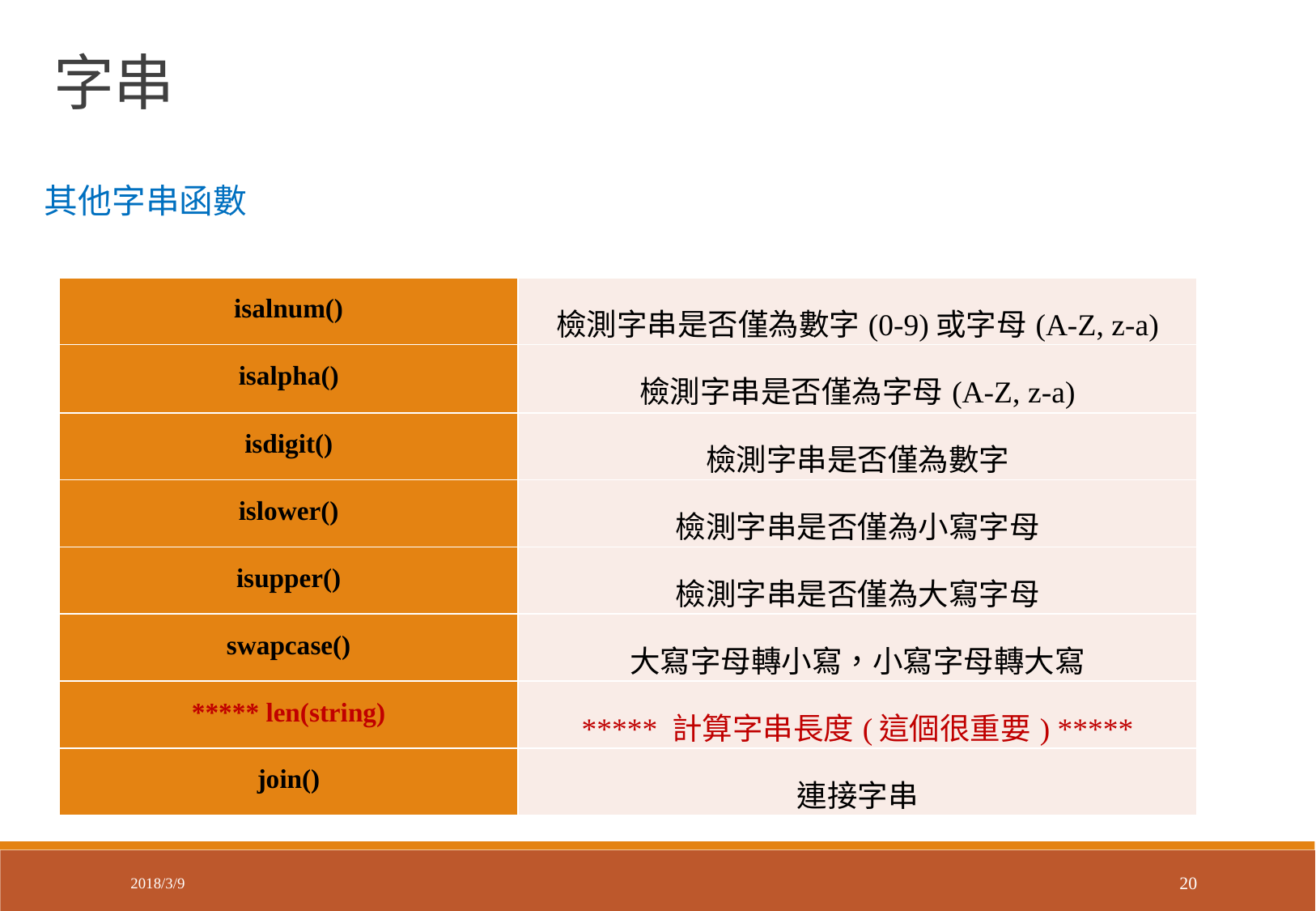

字串

其他字串函數

| isalnum() | 檢測字串是否僅為數字(0-9)或字母(A-Z, z-a) |
| --- | --- |
| isalpha() | 檢測字串是否僅為字母(A-Z, z-a) |
| isdigit() | 檢測字串是否僅為數字 |
| islower() | 檢測字串是否僅為小寫字母 |
| isupper() | 檢測字串是否僅為大寫字母 |
| swapcase() | 大寫字母轉小寫，小寫字母轉大寫 |
| \*\*\*\*\* len(string) | \*\*\*\*\* 計算字串長度(這個很重要) \*\*\*\*\* |
| join() | 連接字串 |
2018/3/9
20